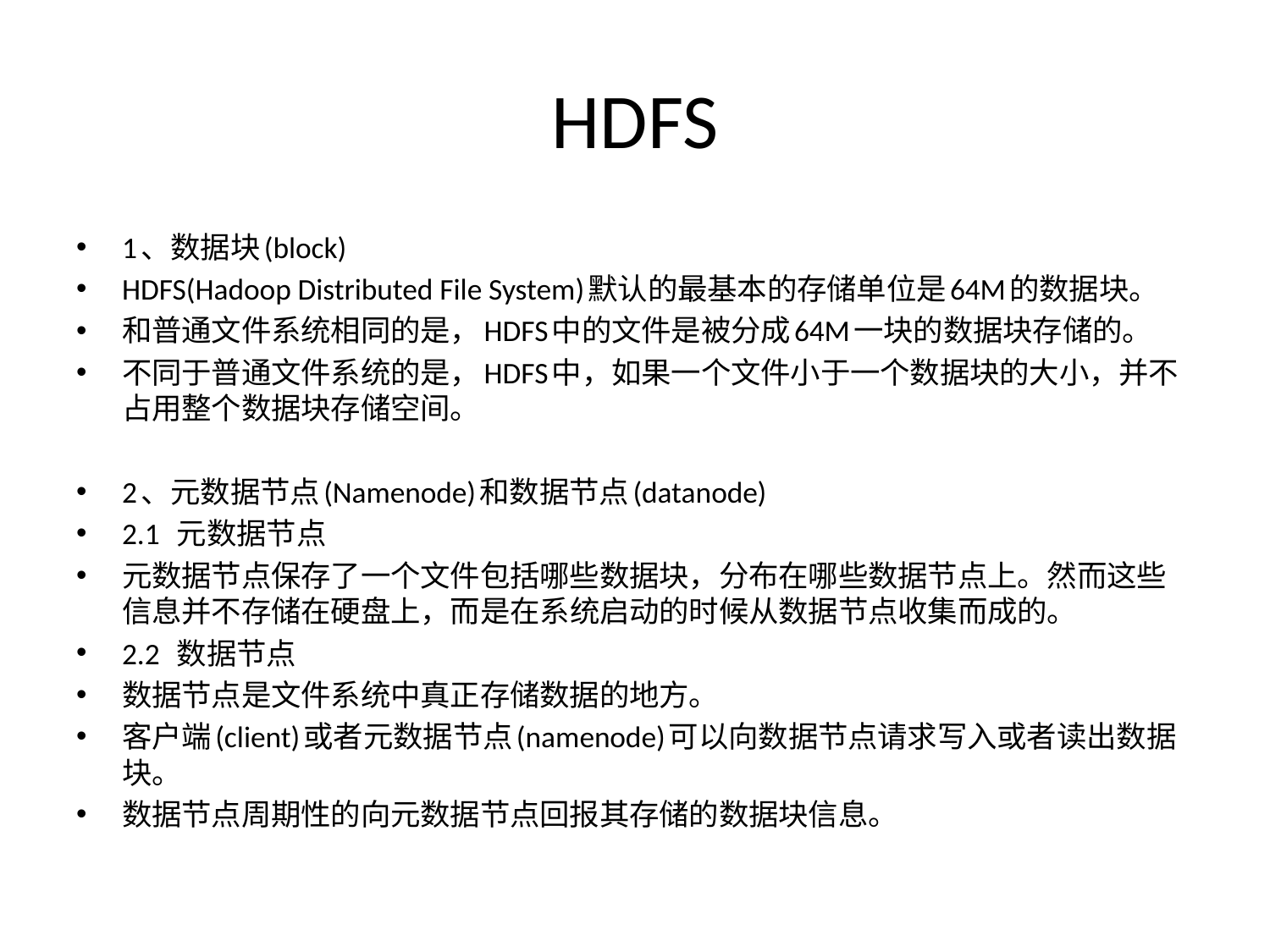

# HDFS
1、数据块(block)
HDFS(Hadoop Distributed File System)默认的最基本的存储单位是64M的数据块。
和普通文件系统相同的是，HDFS中的文件是被分成64M一块的数据块存储的。
不同于普通文件系统的是，HDFS中，如果一个文件小于一个数据块的大小，并不占用整个数据块存储空间。

2、元数据节点(Namenode)和数据节点(datanode)
2.1  元数据节点
元数据节点保存了一个文件包括哪些数据块，分布在哪些数据节点上。然而这些信息并不存储在硬盘上，而是在系统启动的时候从数据节点收集而成的。
2.2  数据节点
数据节点是文件系统中真正存储数据的地方。
客户端(client)或者元数据节点(namenode)可以向数据节点请求写入或者读出数据块。
数据节点周期性的向元数据节点回报其存储的数据块信息。